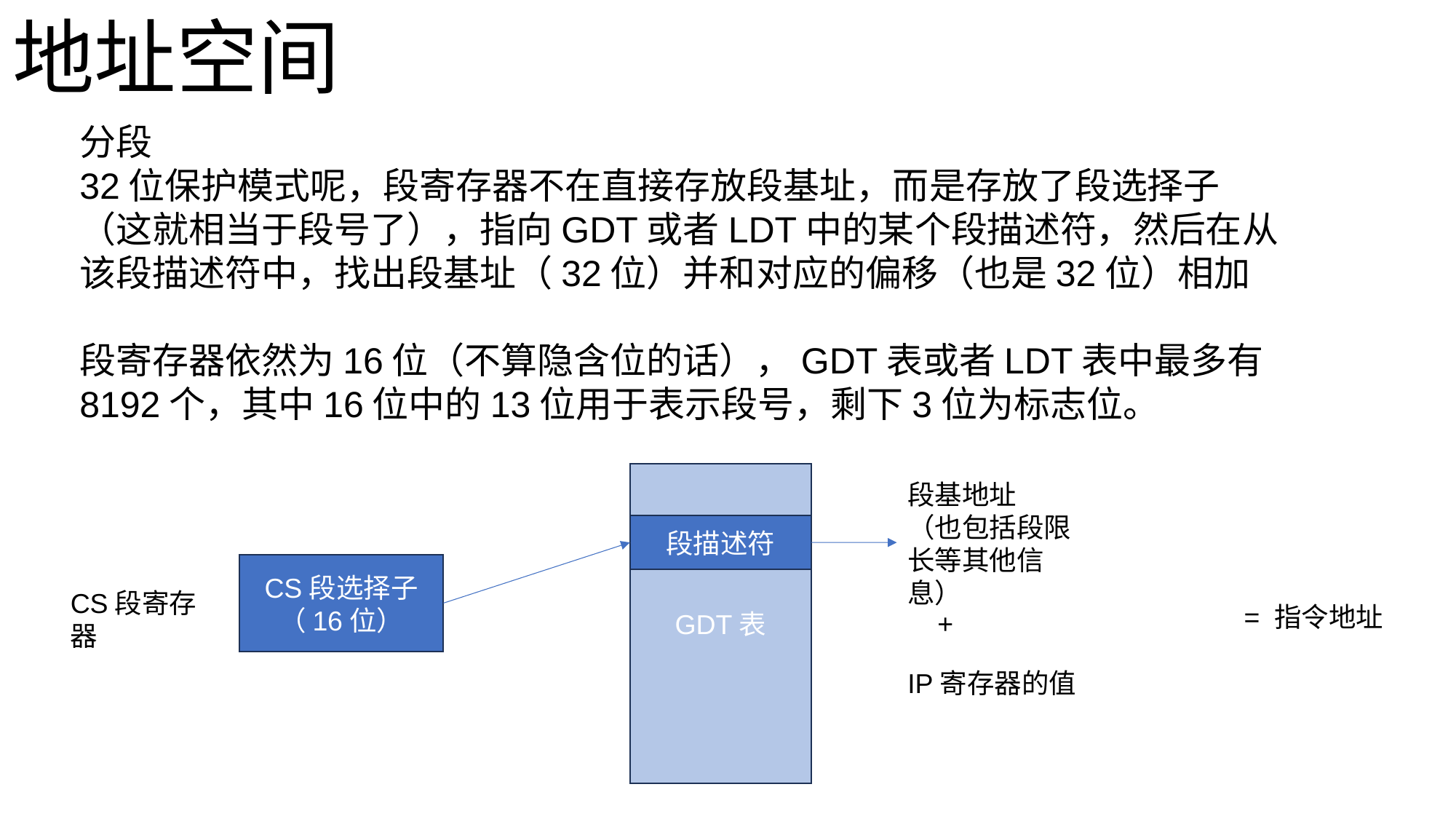

地址空间
分段
32位保护模式呢，段寄存器不在直接存放段基址，而是存放了段选择子（这就相当于段号了），指向GDT或者LDT中的某个段描述符，然后在从该段描述符中，找出段基址（32位）并和对应的偏移（也是32位）相加

段寄存器依然为16位（不算隐含位的话），GDT表或者LDT表中最多有8192个，其中16位中的13位用于表示段号，剩下3位为标志位。
GDT表
段基地址
（也包括段限长等其他信息）
段描述符
CS段选择子（16位）
CS段寄存器
= 指令地址
+
IP寄存器的值